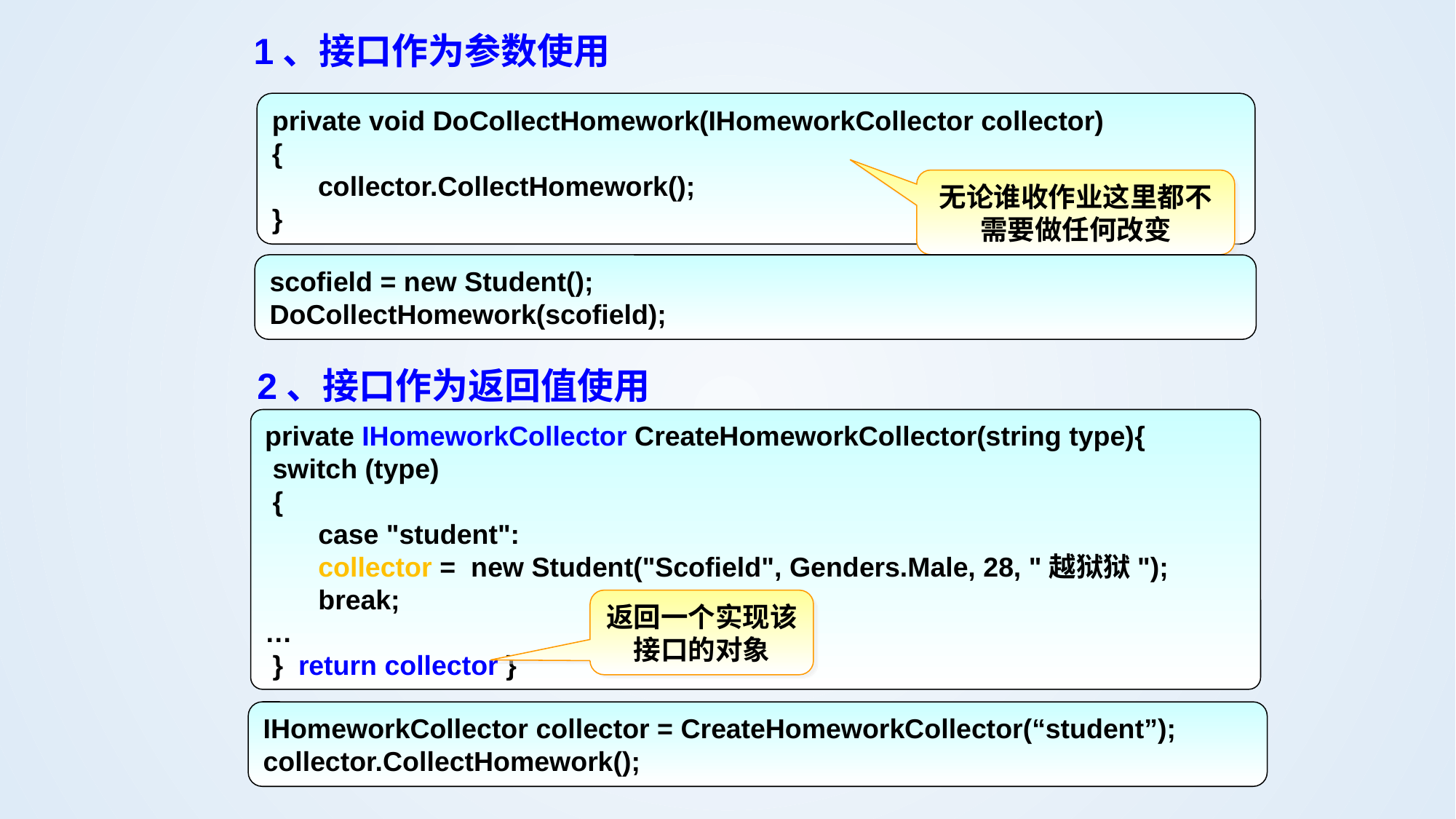

1、接口作为参数使用
private void DoCollectHomework(IHomeworkCollector collector)
{
      collector.CollectHomework();
}
无论谁收作业这里都不需要做任何改变
scofield = new Student();
DoCollectHomework(scofield);
2、接口作为返回值使用
private IHomeworkCollector CreateHomeworkCollector(string type){
 switch (type)
 {
       case "student":
       collector =  new Student("Scofield", Genders.Male, 28, "越狱狱");
       break;
…
 }  return collector }
返回一个实现该接口的对象
IHomeworkCollector collector = CreateHomeworkCollector(“student”);
collector.CollectHomework();